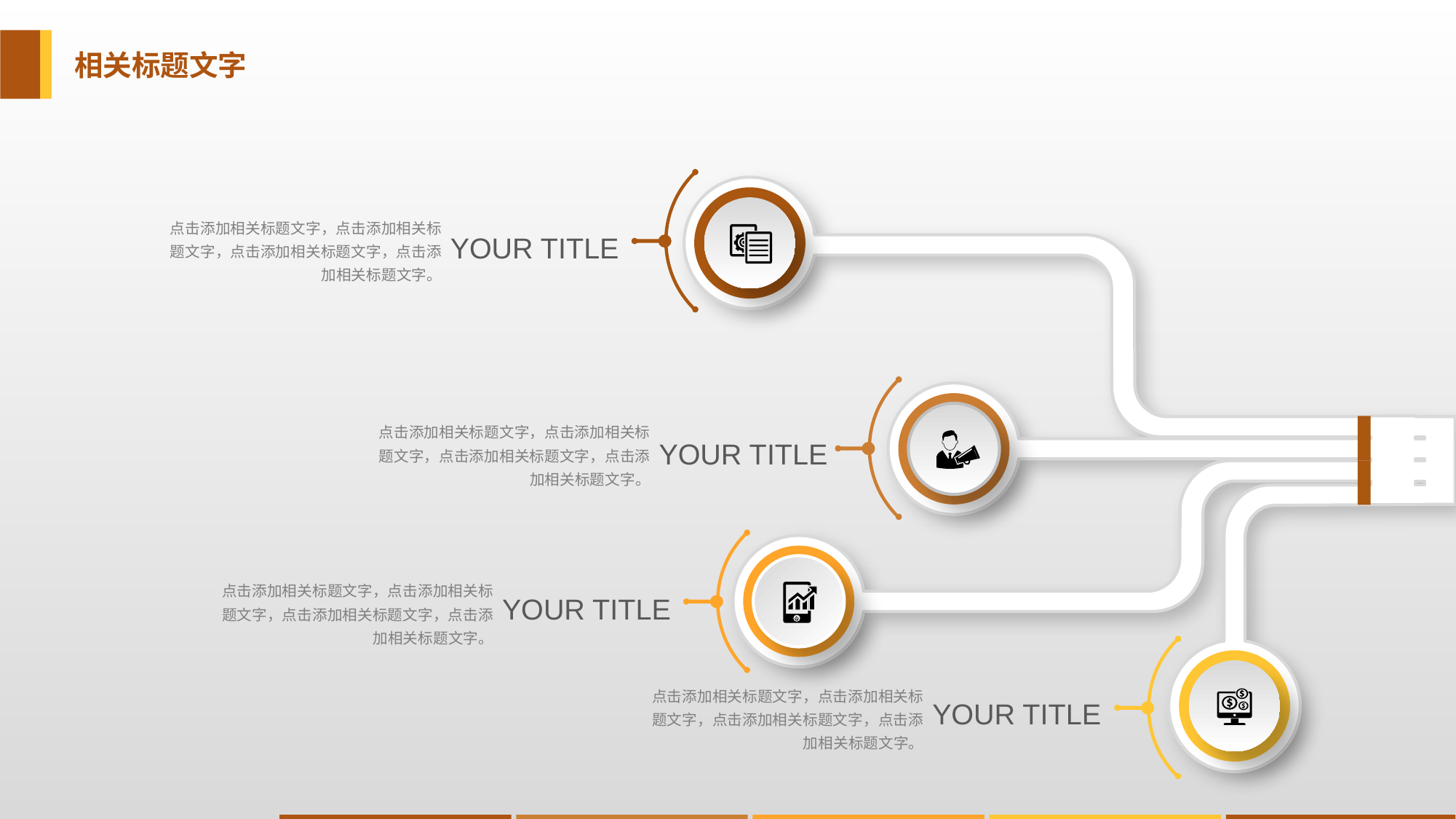

相关标题文字

点击添加相关标题文字，点击添加相关标题文字，点击添加相关标题文字，点击添加相关标题文字。
YOUR TITLE

点击添加相关标题文字，点击添加相关标题文字，点击添加相关标题文字，点击添加相关标题文字。

YOUR TITLE

点击添加相关标题文字，点击添加相关标题文字，点击添加相关标题文字，点击添加相关标题文字。
YOUR TITLE

点击添加相关标题文字，点击添加相关标题文字，点击添加相关标题文字，点击添加相关标题文字。
YOUR TITLE